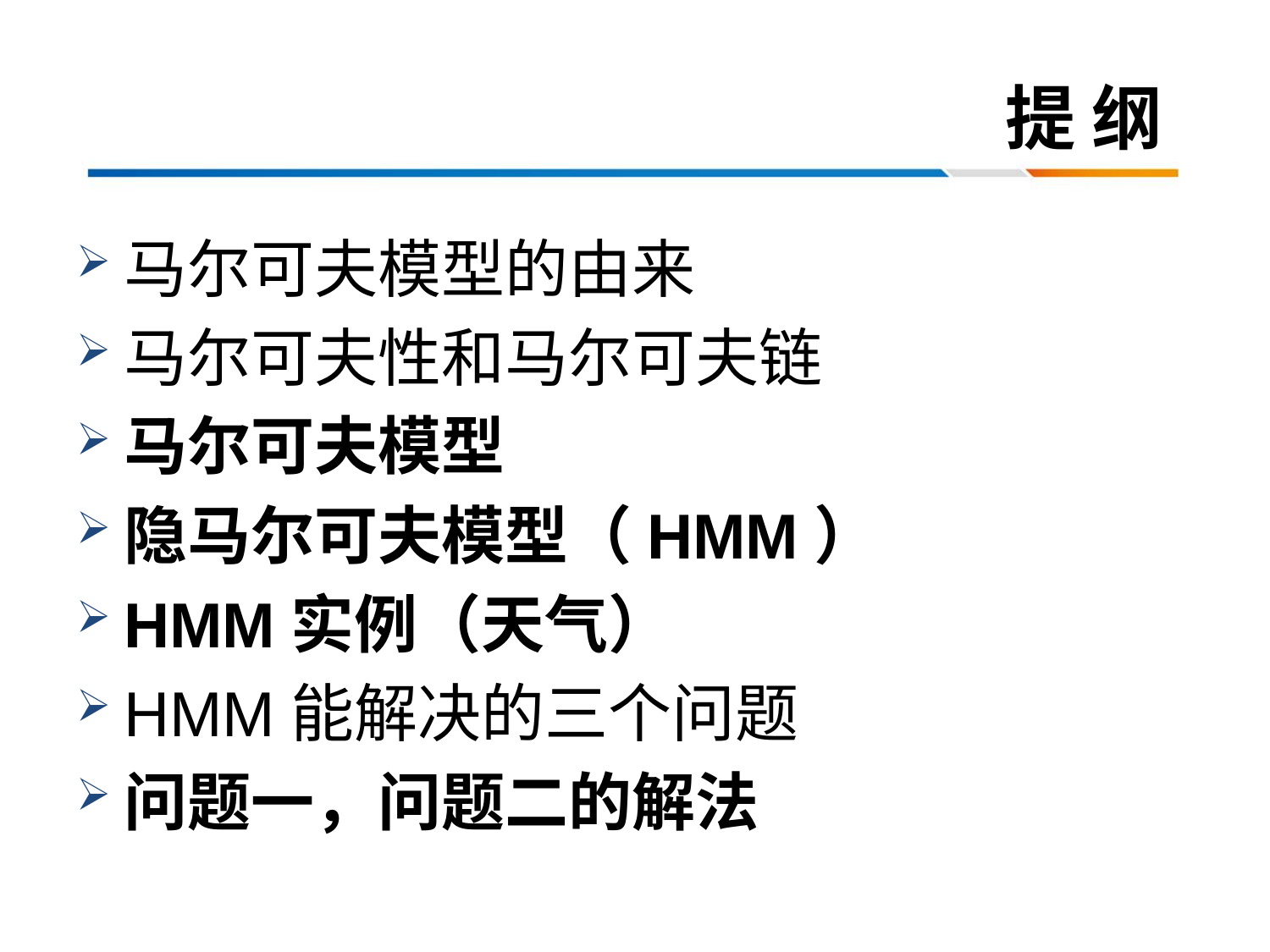

# 提 纲
马尔可夫模型的由来
马尔可夫性和马尔可夫链
马尔可夫模型
隐马尔可夫模型（HMM）
HMM实例（天气）
HMM能解决的三个问题
问题一，问题二的解法